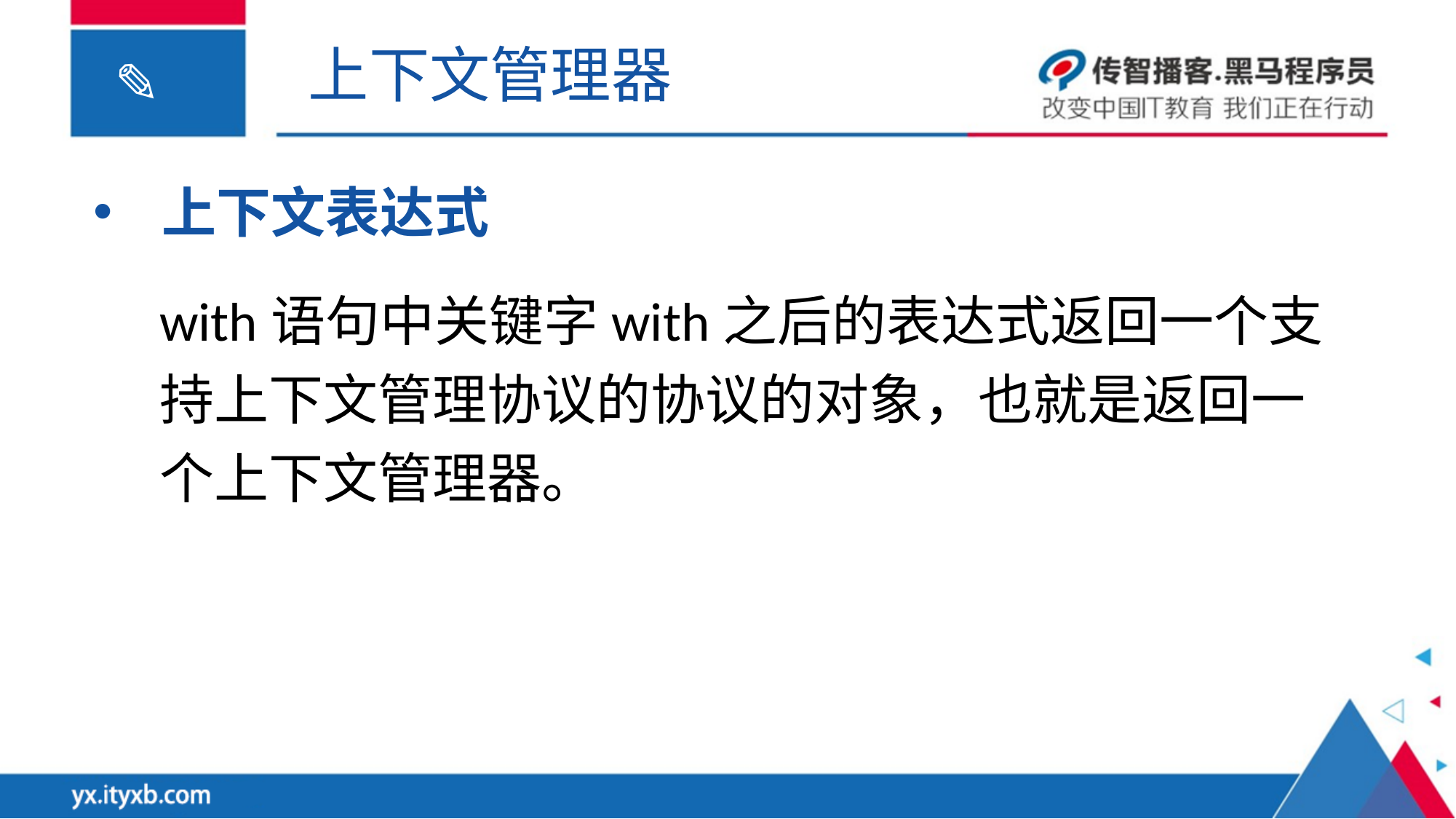

上下文管理器
上下文表达式
with语句中关键字with之后的表达式返回一个支持上下文管理协议的协议的对象，也就是返回一个上下文管理器。